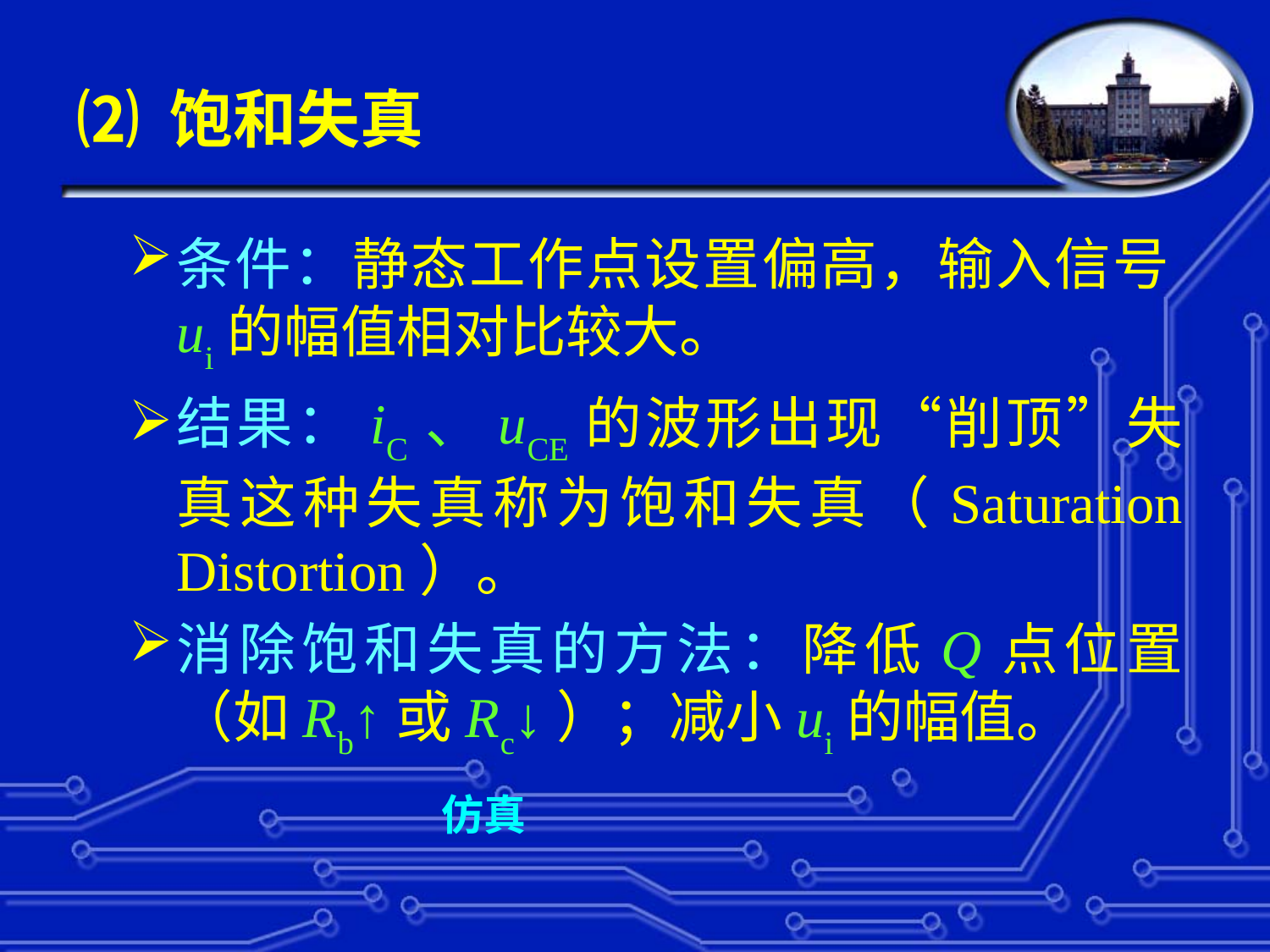

# ⑵ 饱和失真
条件：静态工作点设置偏高，输入信号ui的幅值相对比较大。
结果：iC、uCE的波形出现“削顶”失真这种失真称为饱和失真（Saturation Distortion）。
消除饱和失真的方法：降低Q点位置（如Rb↑或Rc↓）；减小ui的幅值。
仿真